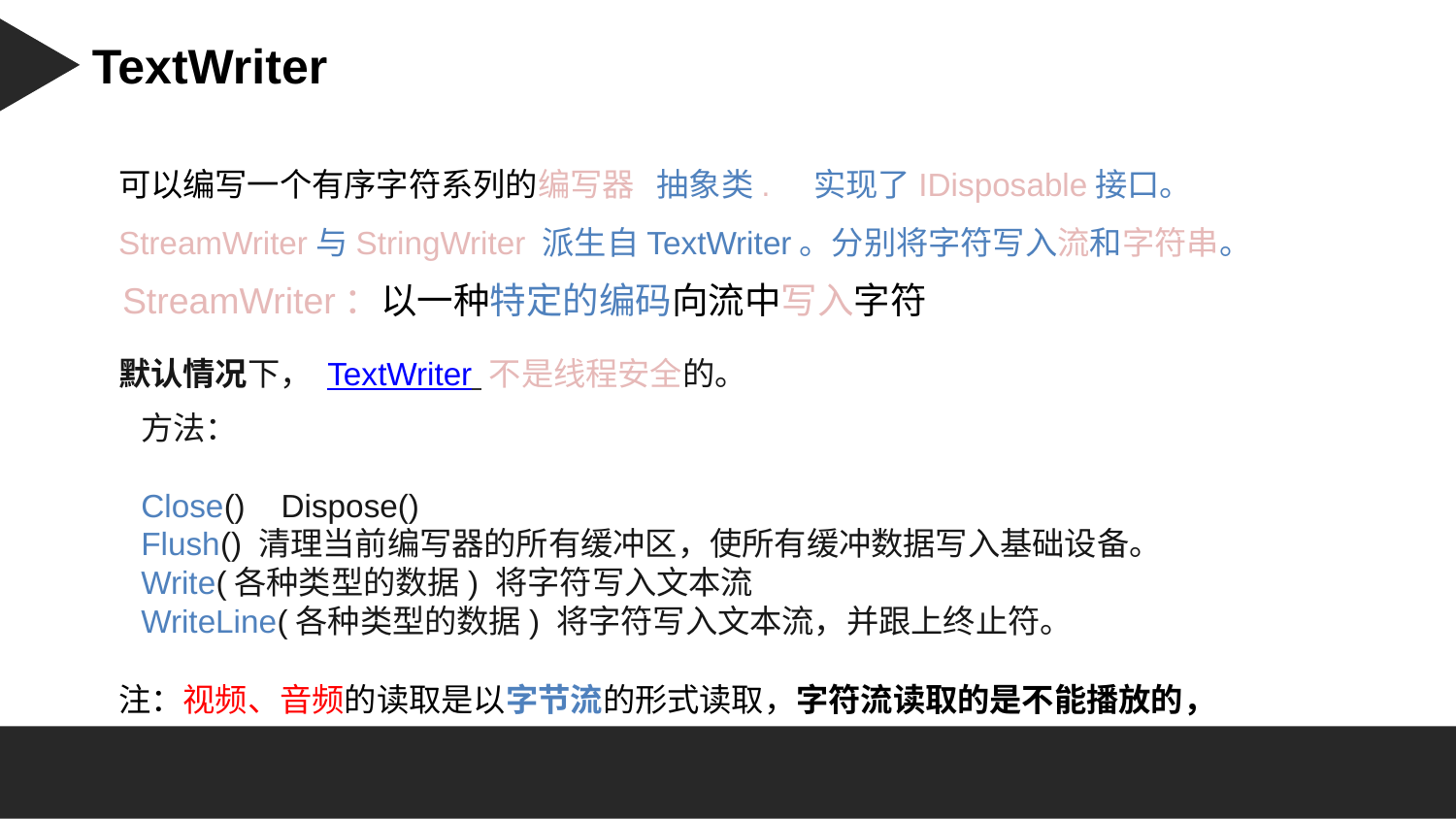

Character 字符串：

TextWriter
可以编写一个有序字符系列的编写器   抽象类.    实现了IDisposable接口。
StreamWriter与StringWriter 派生自TextWriter。分别将字符写入流和字符串。
StreamWriter：以一种特定的编码向流中写入字符
默认情况下， TextWriter 不是线程安全的。
方法：

Close()    Dispose()
Flush() 清理当前编写器的所有缓冲区，使所有缓冲数据写入基础设备。
Write(各种类型的数据) 将字符写入文本流
WriteLine(各种类型的数据) 将字符写入文本流，并跟上终止符。
stringWriter
注：视频、音频的读取是以字节流的形式读取，字符流读取的是不能播放的，